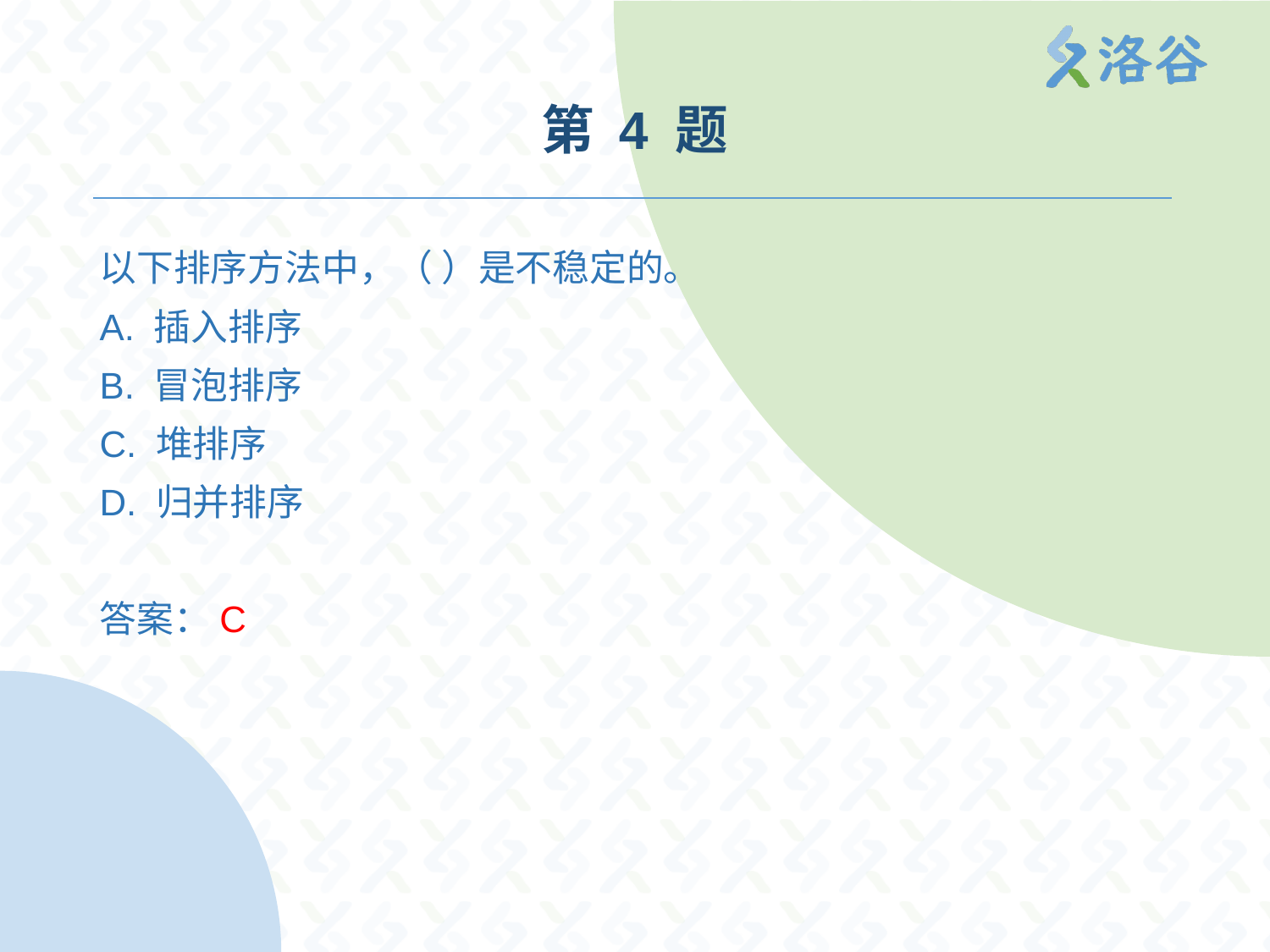

# 第 4 题
以下排序方法中，（ ）是不稳定的。
A. 插入排序
B. 冒泡排序
C. 堆排序
D. 归并排序

答案：C